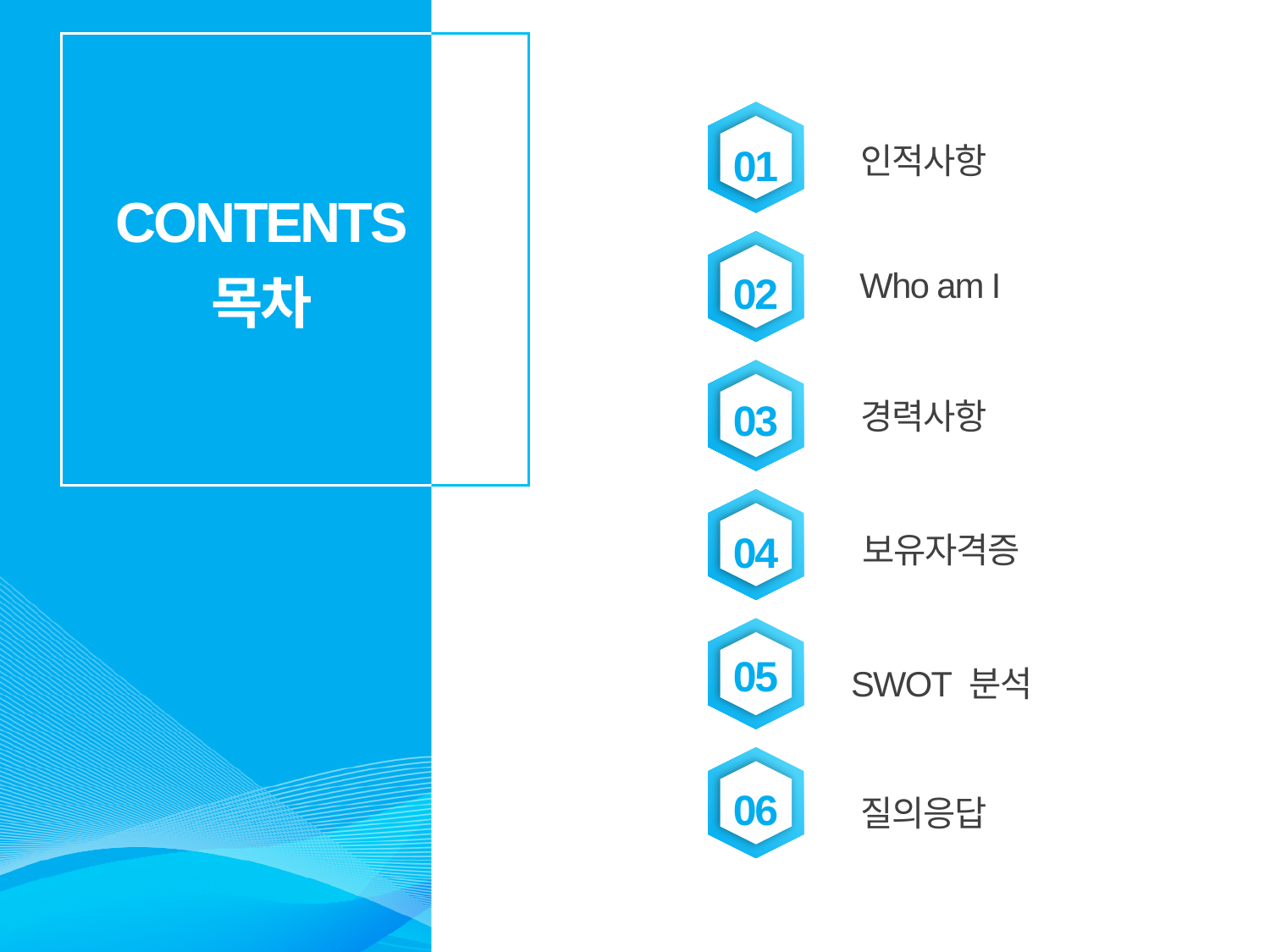

01
인적사항
CONTENTS

02
Who am I
목차

03
경력사항

04
보유자격증

05
SWOT 분석

06
질의응답